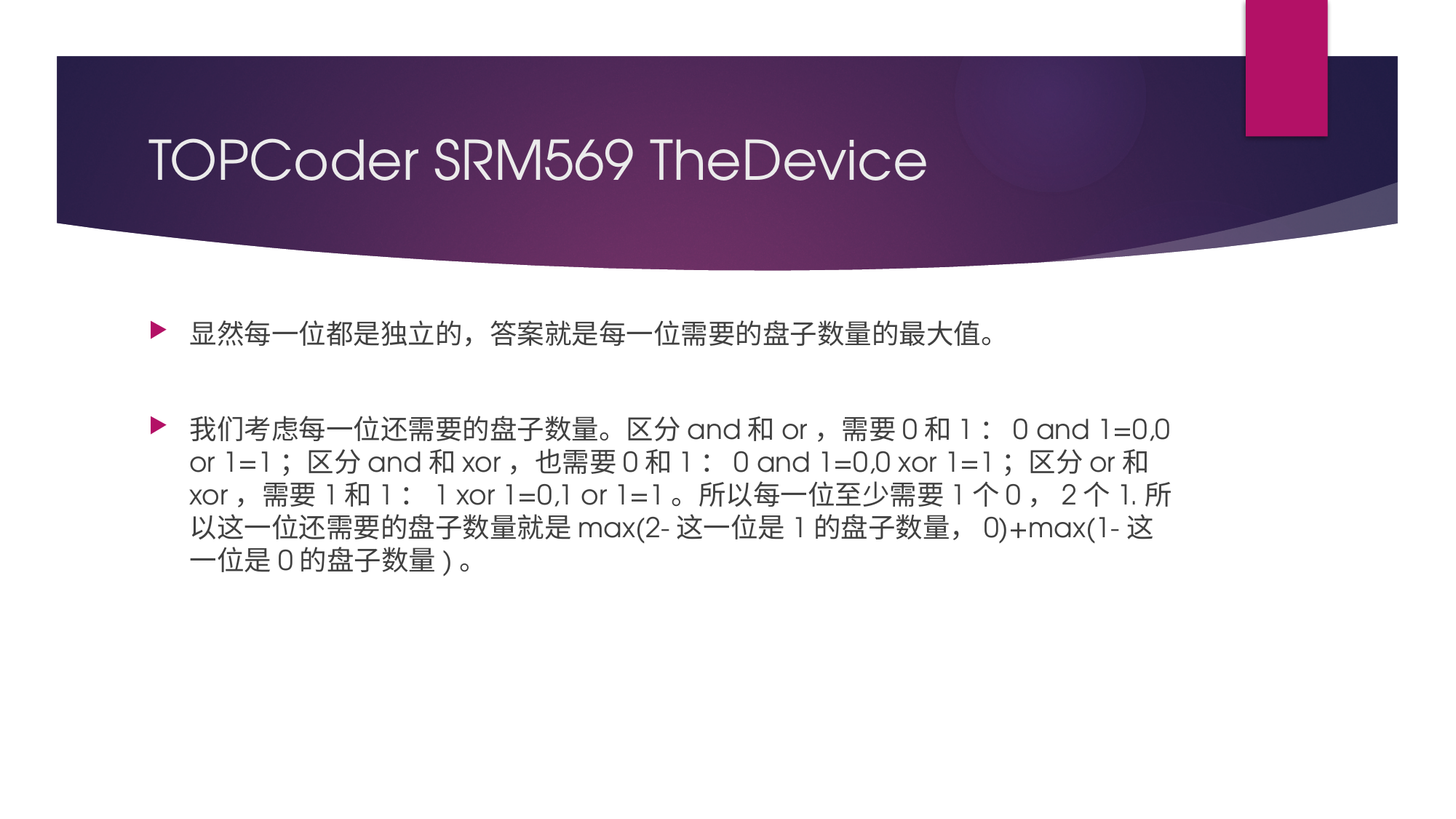

# TOPCoder SRM569 TheDevice
显然每一位都是独立的，答案就是每一位需要的盘子数量的最大值。

我们考虑每一位还需要的盘子数量。区分and和or，需要0和1：0 and 1=0,0 or 1=1；区分and和xor，也需要0和1：0 and 1=0,0 xor 1=1；区分or和xor，需要1和1：1 xor 1=0,1 or 1=1。所以每一位至少需要1个0，2个1.所以这一位还需要的盘子数量就是max(2-这一位是1的盘子数量，0)+max(1-这一位是0的盘子数量)。